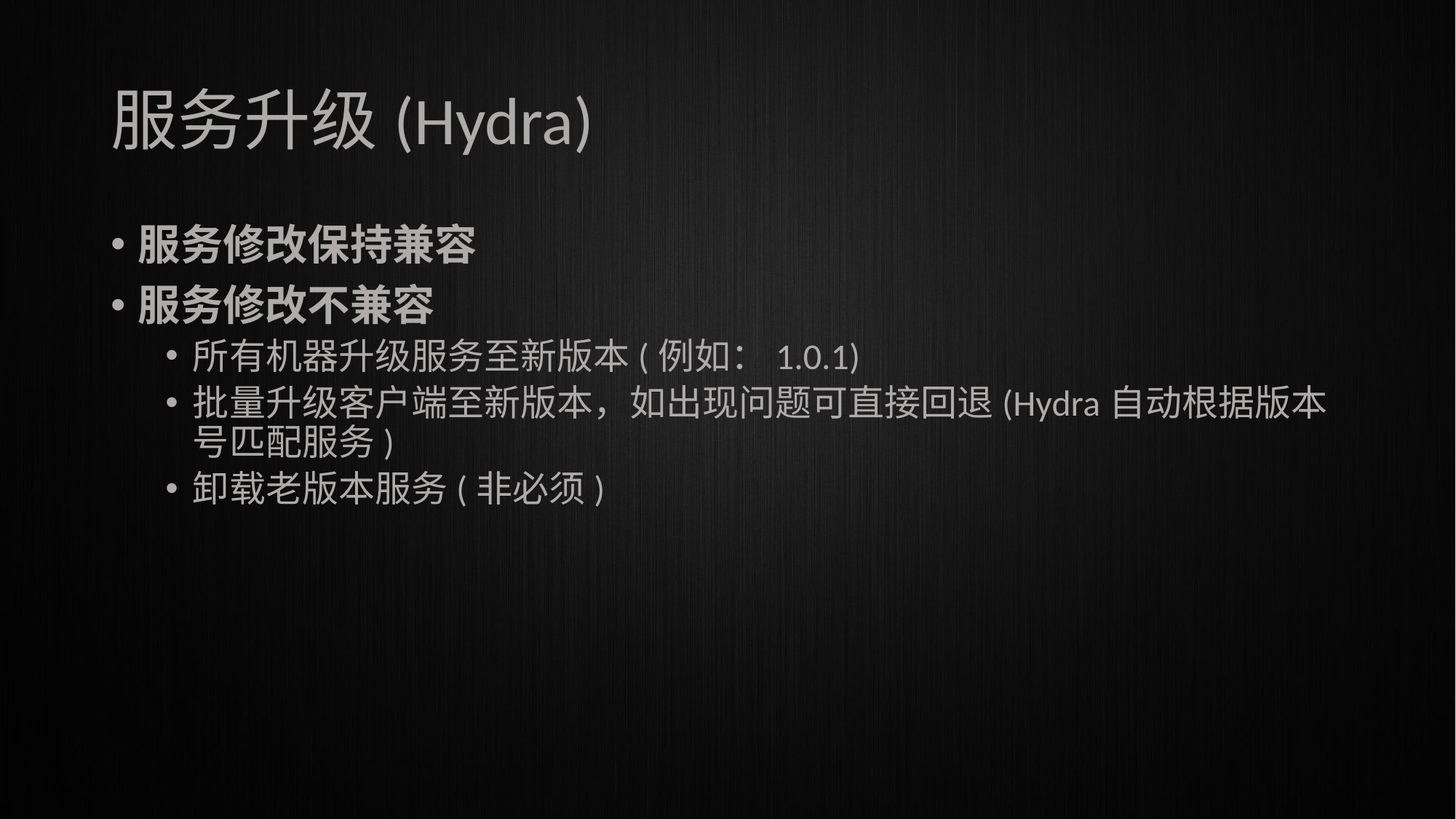

# 服务升级(Hydra)
服务修改保持兼容
服务修改不兼容
所有机器升级服务至新版本(例如：1.0.1)
批量升级客户端至新版本，如出现问题可直接回退(Hydra自动根据版本号匹配服务)
卸载老版本服务(非必须)